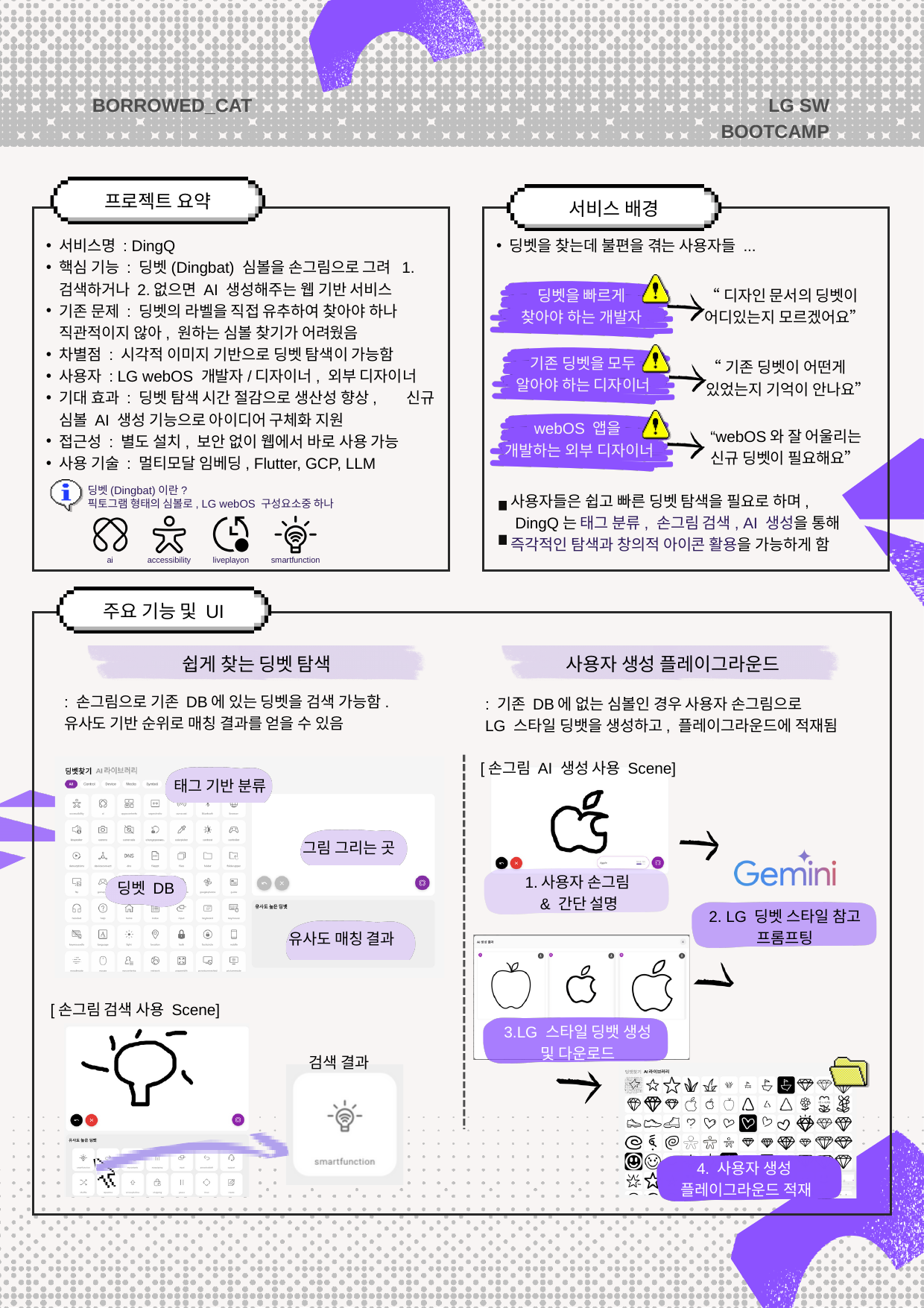

BORROWED_CAT
LG SW BOOTCAMP

프로젝트 요약
서비스 배경

서비스명 : DingQ
핵심 기능 : 딩벳(Dingbat) 심볼을 손그림으로 그려  1.검색하거나 2.없으면 AI 생성해주는 웹 기반 서비스
기존 문제 : 딩벳의 라벨을 직접 유추하여 찾아야 하나 직관적이지 않아, 원하는 심볼 찾기가 어려웠음
차별점 : 시각적 이미지 기반으로 딩벳 탐색이 가능함
사용자 : LG webOS 개발자/디자이너, 외부 디자이너
기대 효과 : 딩벳 탐색 시간 절감으로 생산성 향상,      신규 심볼 AI 생성 기능으로 아이디어 구체화 지원
접근성 : 별도 설치, 보안 없이 웹에서 바로 사용 가능
사용 기술 : 멀티모달 임베딩, Flutter, GCP, LLM
딩벳을 찾는데 불편을 겪는 사용자들 ...

딩벳을 빠르게
찾아야 하는 개발자
“디자인 문서의 딩벳이
어디있는지 모르겠어요”

기존 딩벳을 모두
알아야 하는 디자이너
“기존 딩벳이 어떤게
있었는지 기억이 안나요”

webOS 앱을
개발하는 외부 디자이너
“webOS와 잘 어울리는
신규 딩벳이 필요해요”

딩벳(Dingbat)이란?
픽토그램 형태의 심볼로, LG webOS 구성요소중 하나
사용자들은 쉽고 빠른 딩벳 탐색을 필요로 하며,
 DingQ는 태그 분류, 손그림 검색, AI 생성을 통해 즉각적인 탐색과 창의적 아이콘 활용을 가능하게 함

ai
accessibility
liveplayon
smartfunction

주요 기능 및 UI

쉽게 찾는 딩벳 탐색
사용자 생성 플레이그라운드
: 손그림으로 기존 DB에 있는 딩벳을 검색 가능함.
유사도 기반 순위로 매칭 결과를 얻을 수 있음
: 기존 DB에 없는 심볼인 경우 사용자 손그림으로
LG 스타일 딩뱃을 생성하고, 플레이그라운드에 적재됨

[손그림 AI 생성 사용 Scene]

태그 기반 분류

그림 그리는 곳

1.사용자 손그림
& 간단 설명

딩벳 DB

2. LG 딩벳 스타일 참고
프롬프팅

유사도 매칭 결과

[손그림 검색 사용 Scene]

3.LG 스타일 딩뱃 생성
및 다운로드

검색 결과

4. 사용자 생성
플레이그라운드 적재